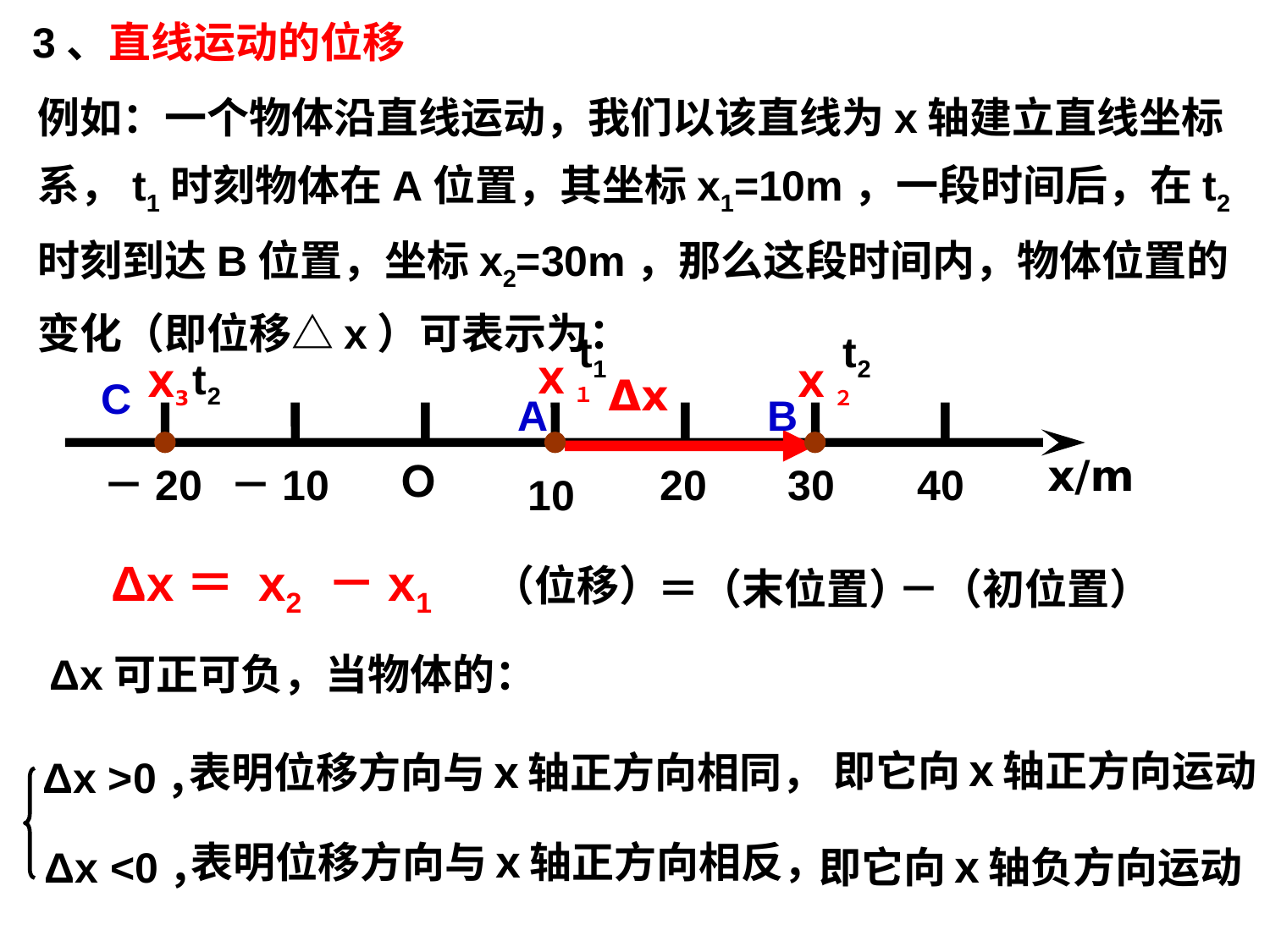

3、直线运动的位移
例如：一个物体沿直线运动，我们以该直线为x轴建立直线坐标系，t1时刻物体在A位置，其坐标x1=10m，一段时间后，在t2时刻到达B位置，坐标x2=30m，那么这段时间内，物体位置的变化（即位移△x）可表示为：
t1
t2
X１
X3
t2
X２
Δx
C
A
B

Ｏ

x/m

－20
－10
20
30
40
10
Δx＝ x2 －x1
（位移）
＝（末位置）
－（初位置）
Δx可正可负，当物体的：
即它向ｘ轴正方向运动
表明位移方向与ｘ轴正方向相同，
Δx >0，

表明位移方向与ｘ轴正方向相反，
Δx <0，
即它向ｘ轴负方向运动